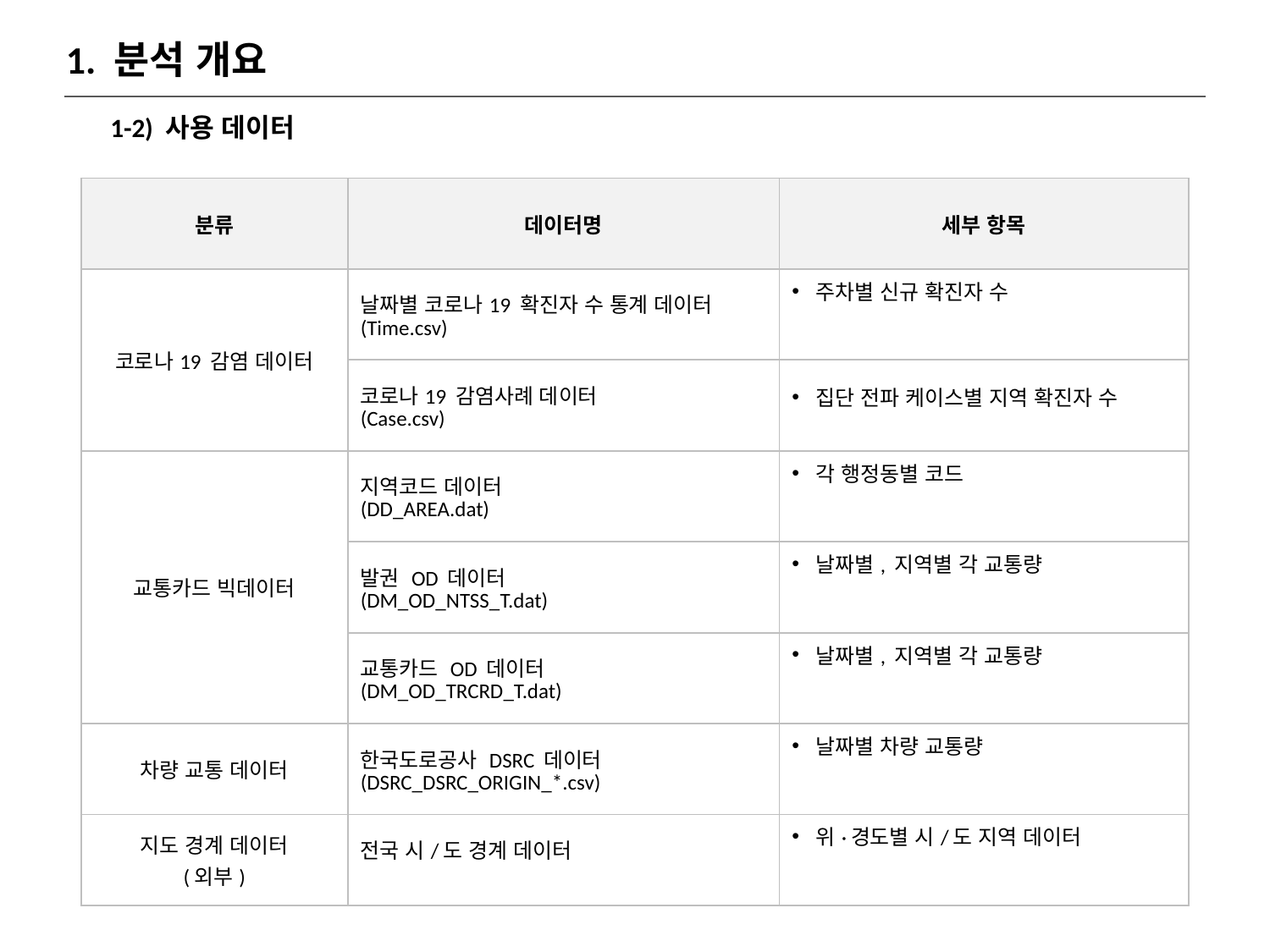

1. 분석 개요
1-2) 사용 데이터
| 분류 | 데이터명 | 세부 항목 |
| --- | --- | --- |
| 코로나19 감염 데이터 | 날짜별 코로나19 확진자 수 통계 데이터 (Time.csv) | 주차별 신규 확진자 수 |
|  | 코로나19 감염사례 데이터 (Case.csv) | 집단 전파 케이스별 지역 확진자 수 |
| 교통카드 빅데이터 | 지역코드 데이터 (DD\_AREA.dat) | 각 행정동별 코드 |
|  | 발권 OD 데이터 (DM\_OD\_NTSS\_T.dat) | 날짜별, 지역별 각 교통량 |
|  | 교통카드 OD 데이터 (DM\_OD\_TRCRD\_T.dat) | 날짜별, 지역별 각 교통량 |
| 차량 교통 데이터 | 한국도로공사 DSRC 데이터 (DSRC\_DSRC\_ORIGIN\_\*.csv) | 날짜별 차량 교통량 |
| 지도 경계 데이터 (외부) | 전국 시/도 경계 데이터 | 위·경도별 시/도 지역 데이터 |